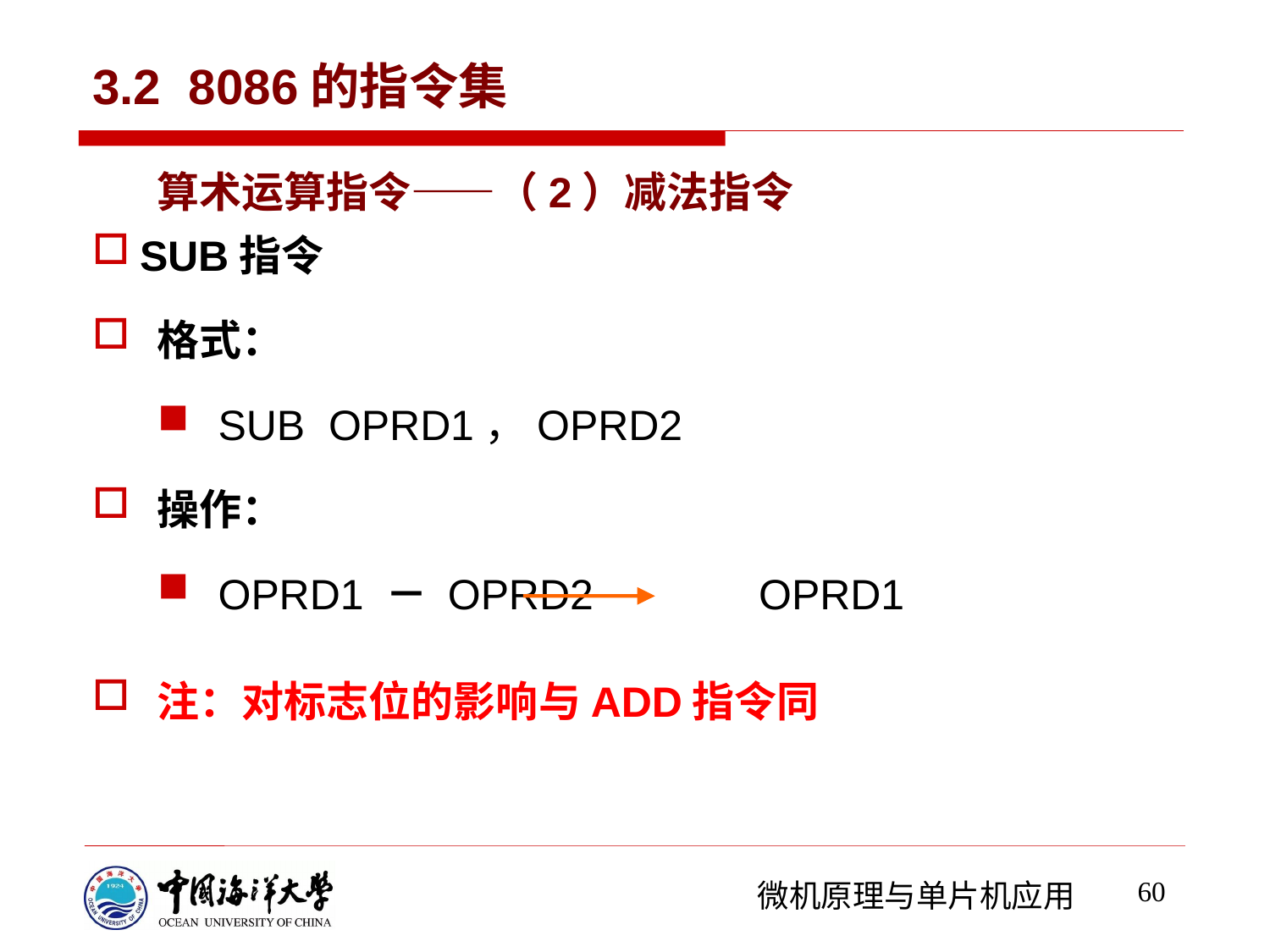

# 3.2  8086的指令集
算术运算指令——（2）减法指令
SUB指令
格式：
SUB  OPRD1，OPRD2
操作：
OPRD1 － OPRD2              OPRD1
注：对标志位的影响与ADD指令同

60